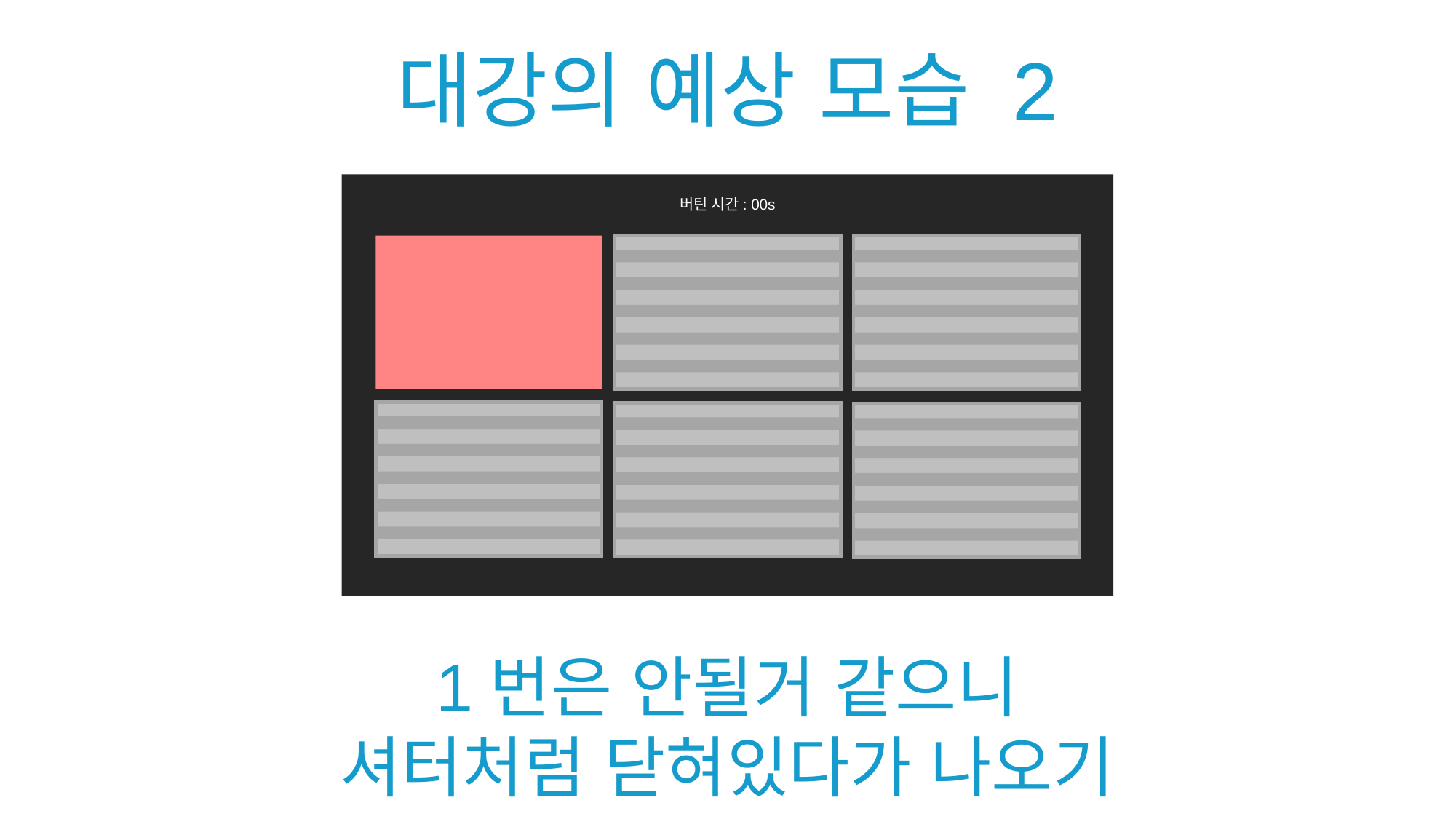

대강의 예상 모습 2

버틴 시간: 00s

1번은 안될거 같으니
셔터처럼 닫혀있다가 나오기